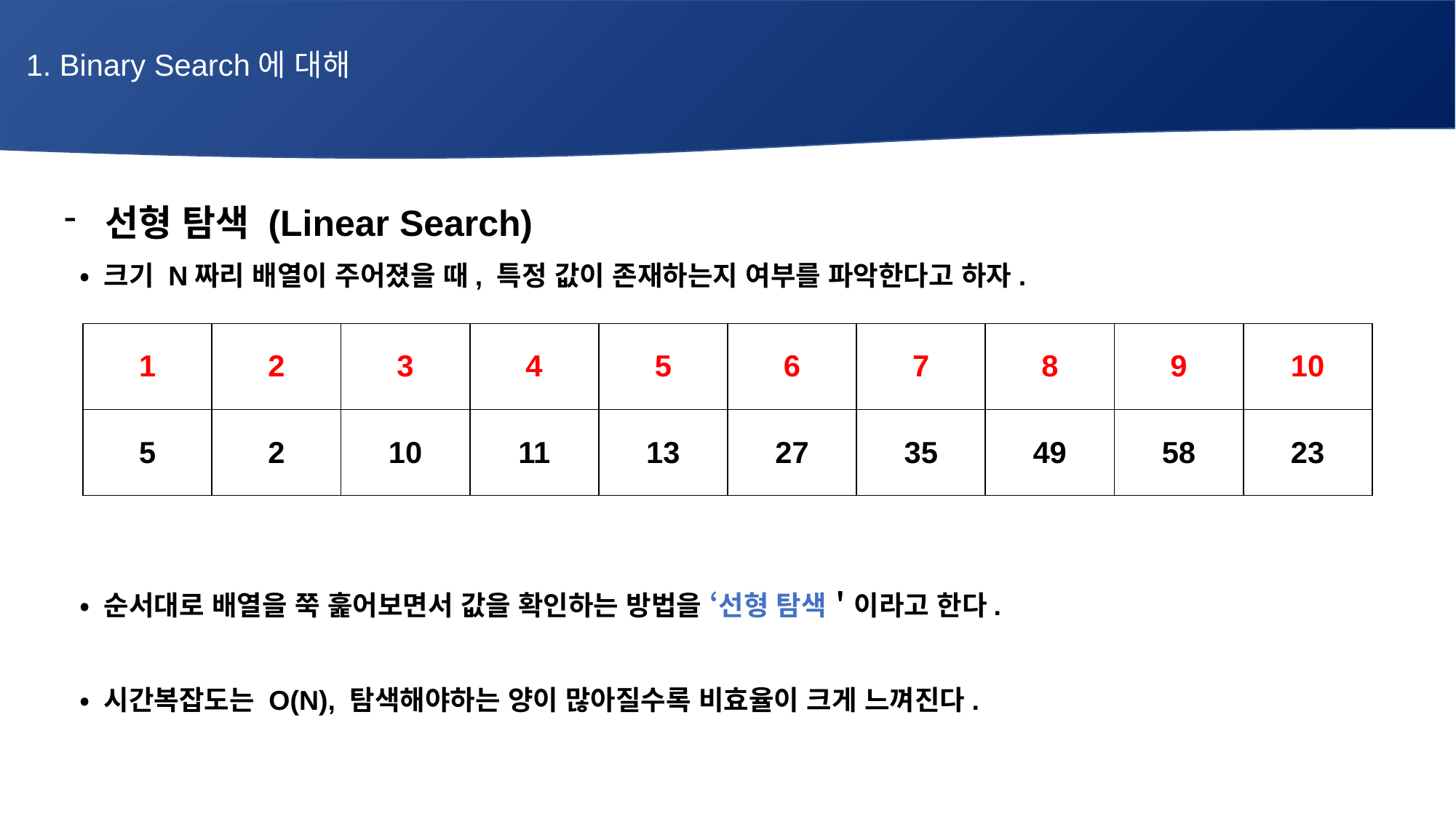

1. Binary Search에 대해
# 매주 1 과제 LV2
선형 탐색 (Linear Search)
  • 크기 N짜리 배열이 주어졌을 때, 특정 값이 존재하는지 여부를 파악한다고 하자.

  • 순서대로 배열을 쭉 훑어보면서 값을 확인하는 방법을 ‘선형 탐색＇이라고 한다.

  • 시간복잡도는 O(N), 탐색해야하는 양이 많아질수록 비효율이 크게 느껴진다.
| 1 | 2 | 3 | 4 | 5 | 6 | 7 | 8 | 9 | 10 |
| --- | --- | --- | --- | --- | --- | --- | --- | --- | --- |
| 5 | 2 | 10 | 11 | 13 | 27 | 35 | 49 | 58 | 23 |